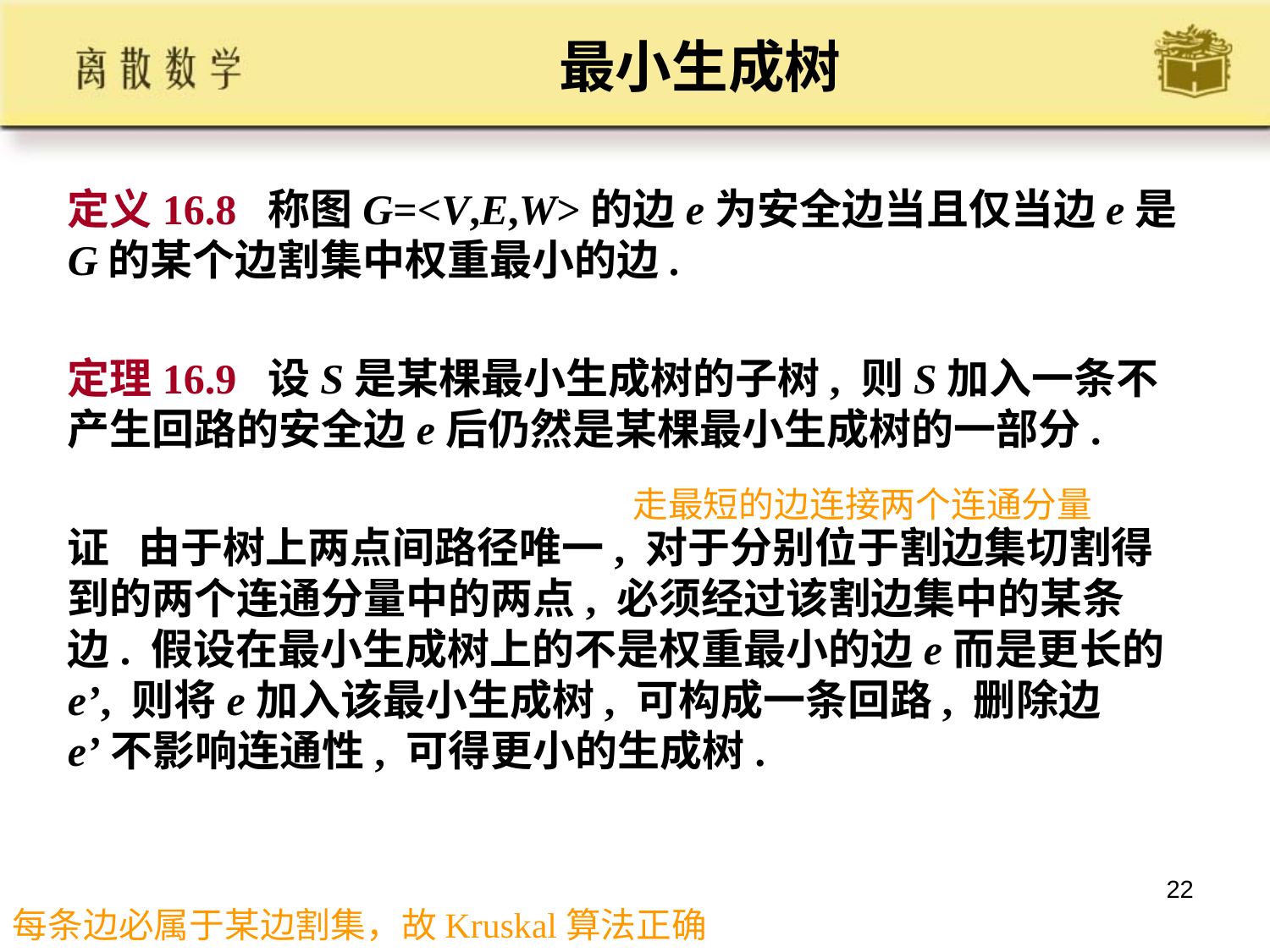

# 最小生成树
定义16.8  称图G=<V,E,W>的边e为安全边当且仅当边e是G的某个边割集中权重最小的边.

定理16.9  设S是某棵最小生成树的子树, 则S加入一条不产生回路的安全边e后仍然是某棵最小生成树的一部分.

证   由于树上两点间路径唯一, 对于分别位于割边集切割得到的两个连通分量中的两点, 必须经过该割边集中的某条边. 假设在最小生成树上的不是权重最小的边e而是更长的e’, 则将e加入该最小生成树, 可构成一条回路, 删除边e’不影响连通性, 可得更小的生成树.

走最短的边连接两个连通分量
22
每条边必属于某边割集，故Kruskal算法正确